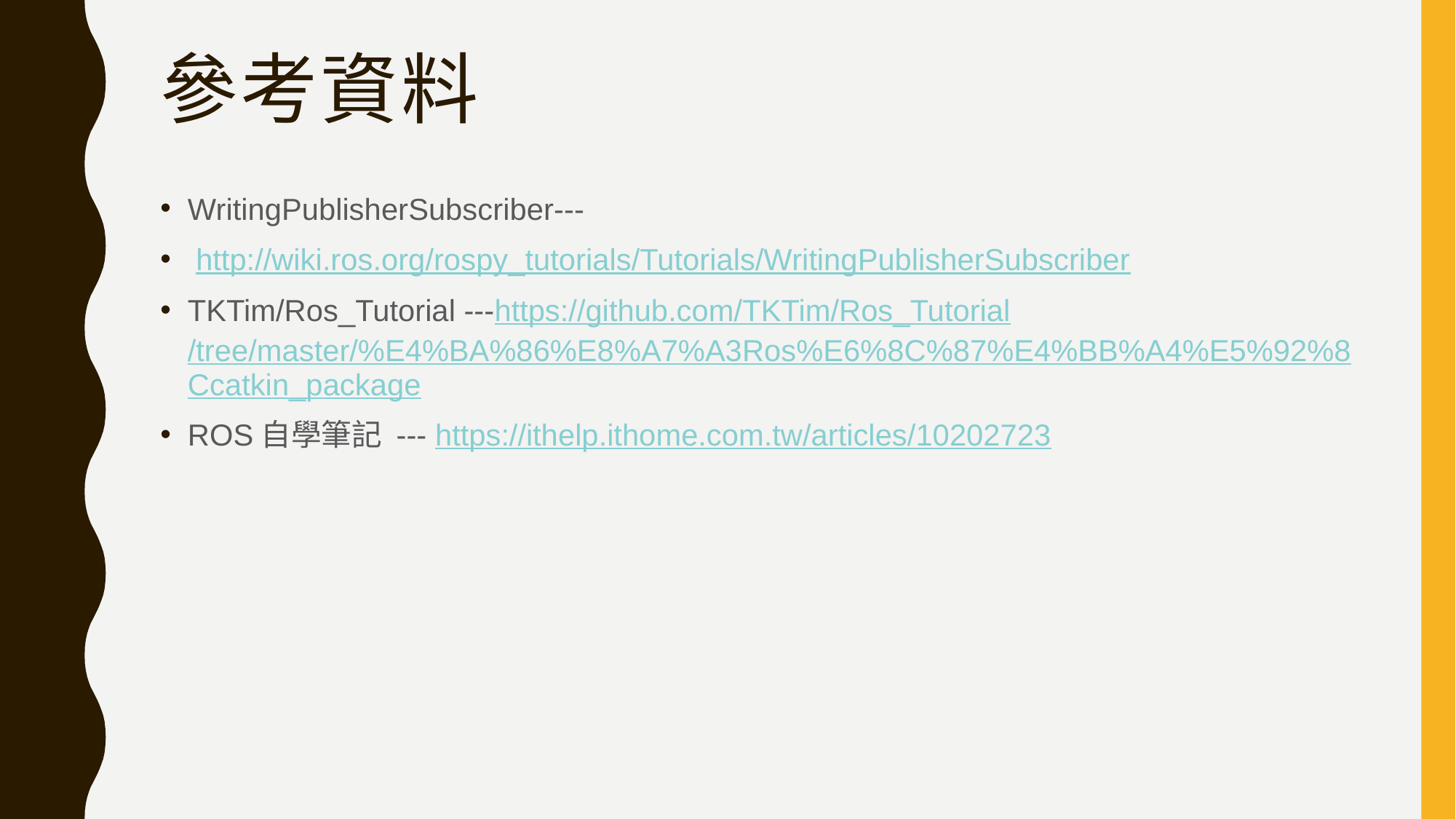

# 參考資料
WritingPublisherSubscriber---
 http://wiki.ros.org/rospy_tutorials/Tutorials/WritingPublisherSubscriber
TKTim/Ros_Tutorial ---https://github.com/TKTim/Ros_Tutorial/tree/master/%E4%BA%86%E8%A7%A3Ros%E6%8C%87%E4%BB%A4%E5%92%8Ccatkin_package
ROS自學筆記 --- https://ithelp.ithome.com.tw/articles/10202723